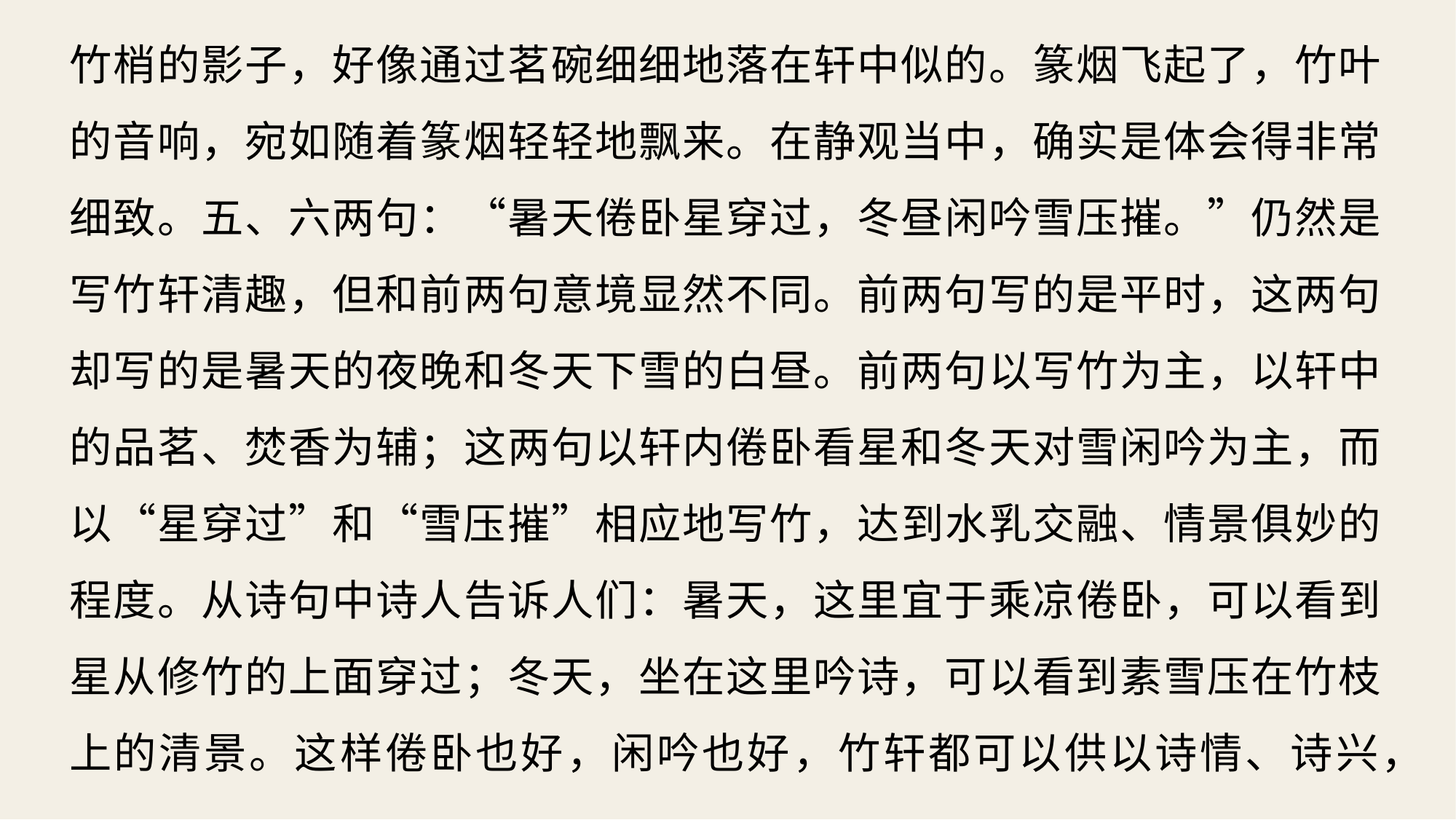

竹梢的影子，好像通过茗碗细细地落在轩中似的。篆烟飞起了，竹叶的音响，宛如随着篆烟轻轻地飘来。在静观当中，确实是体会得非常细致。五、六两句：“暑天倦卧星穿过，冬昼闲吟雪压摧。”仍然是写竹轩清趣，但和前两句意境显然不同。前两句写的是平时，这两句却写的是暑天的夜晚和冬天下雪的白昼。前两句以写竹为主，以轩中的品茗、焚香为辅；这两句以轩内倦卧看星和冬天对雪闲吟为主，而以“星穿过”和“雪压摧”相应地写竹，达到水乳交融、情景俱妙的程度。从诗句中诗人告诉人们：暑天，这里宜于乘凉倦卧，可以看到星从修竹的上面穿过；冬天，坐在这里吟诗，可以看到素雪压在竹枝上的清景。这样倦卧也好，闲吟也好，竹轩都可以供以诗情、诗兴，